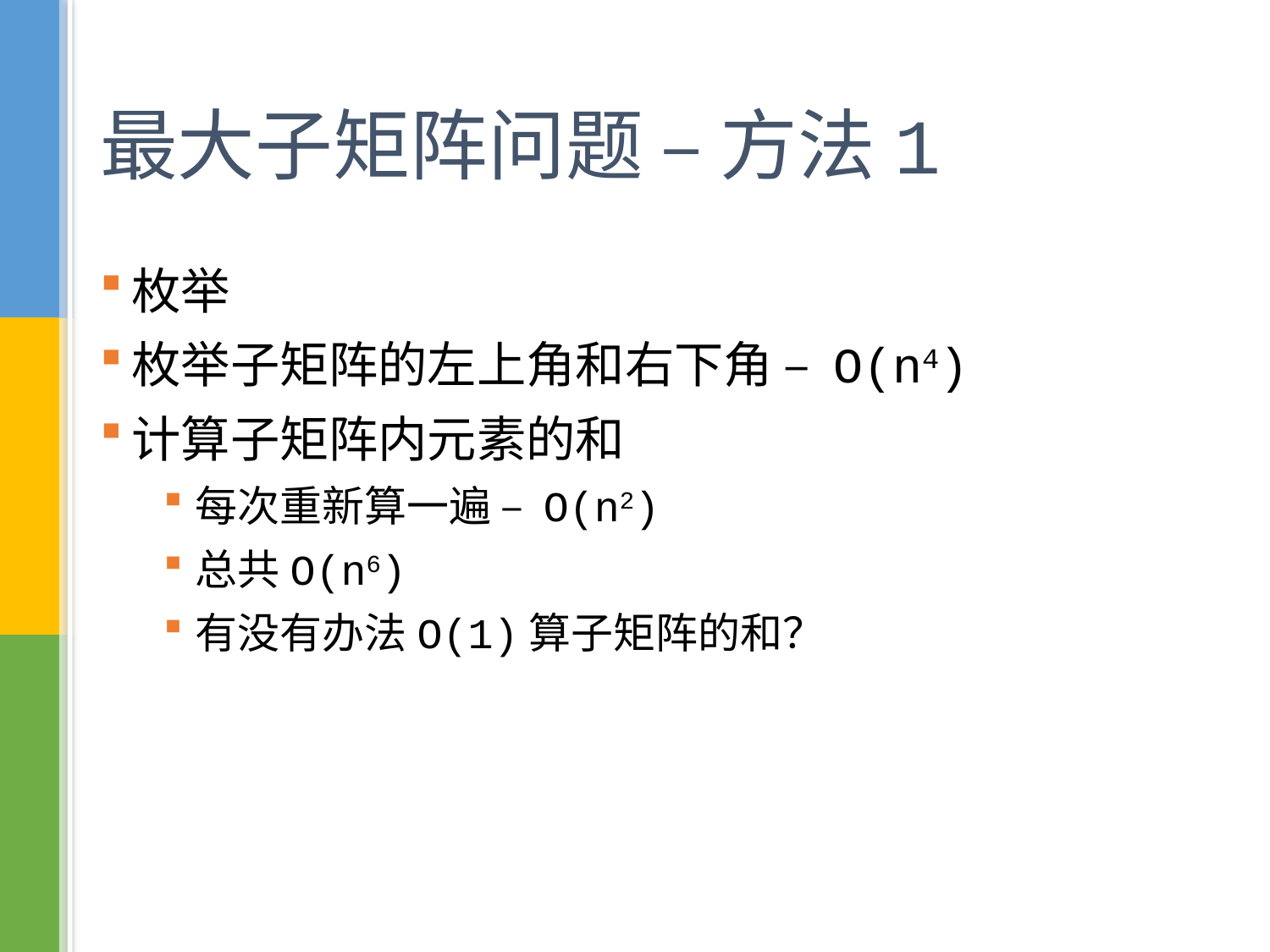

# 最大子矩阵问题 – 方法1
枚举
枚举子矩阵的左上角和右下角 – O(n4)
计算子矩阵内元素的和
每次重新算一遍 – O(n2)
总共O(n6)
有没有办法O(1)算子矩阵的和？